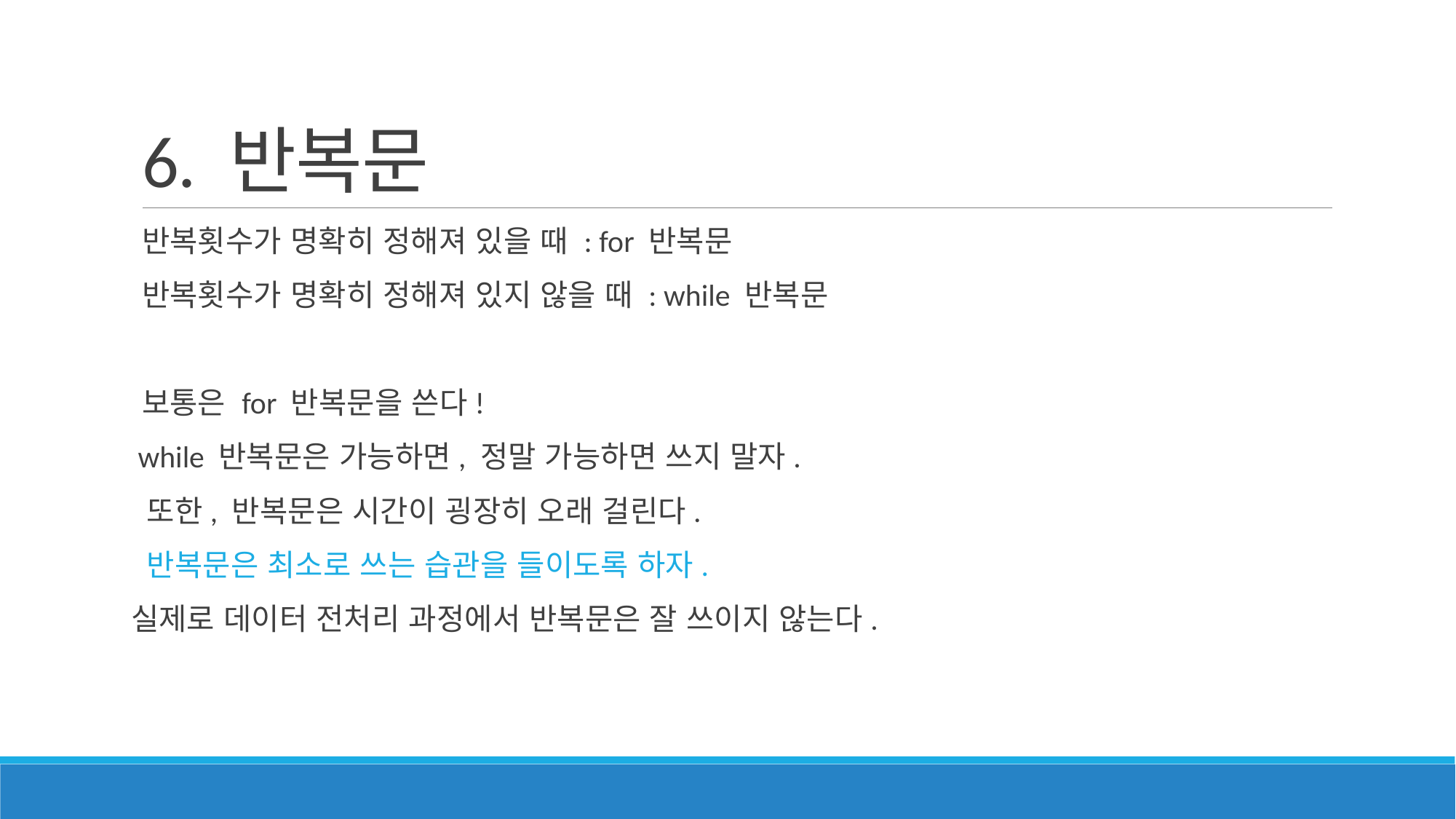

# 6. 반복문
반복횟수가 명확히 정해져 있을 때 : for 반복문
반복횟수가 명확히 정해져 있지 않을 때 : while 반복문

보통은 for 반복문을 쓴다!
 while 반복문은 가능하면, 정말 가능하면 쓰지 말자.
 또한, 반복문은 시간이 굉장히 오래 걸린다.
 반복문은 최소로 쓰는 습관을 들이도록 하자.
실제로 데이터 전처리 과정에서 반복문은 잘 쓰이지 않는다.